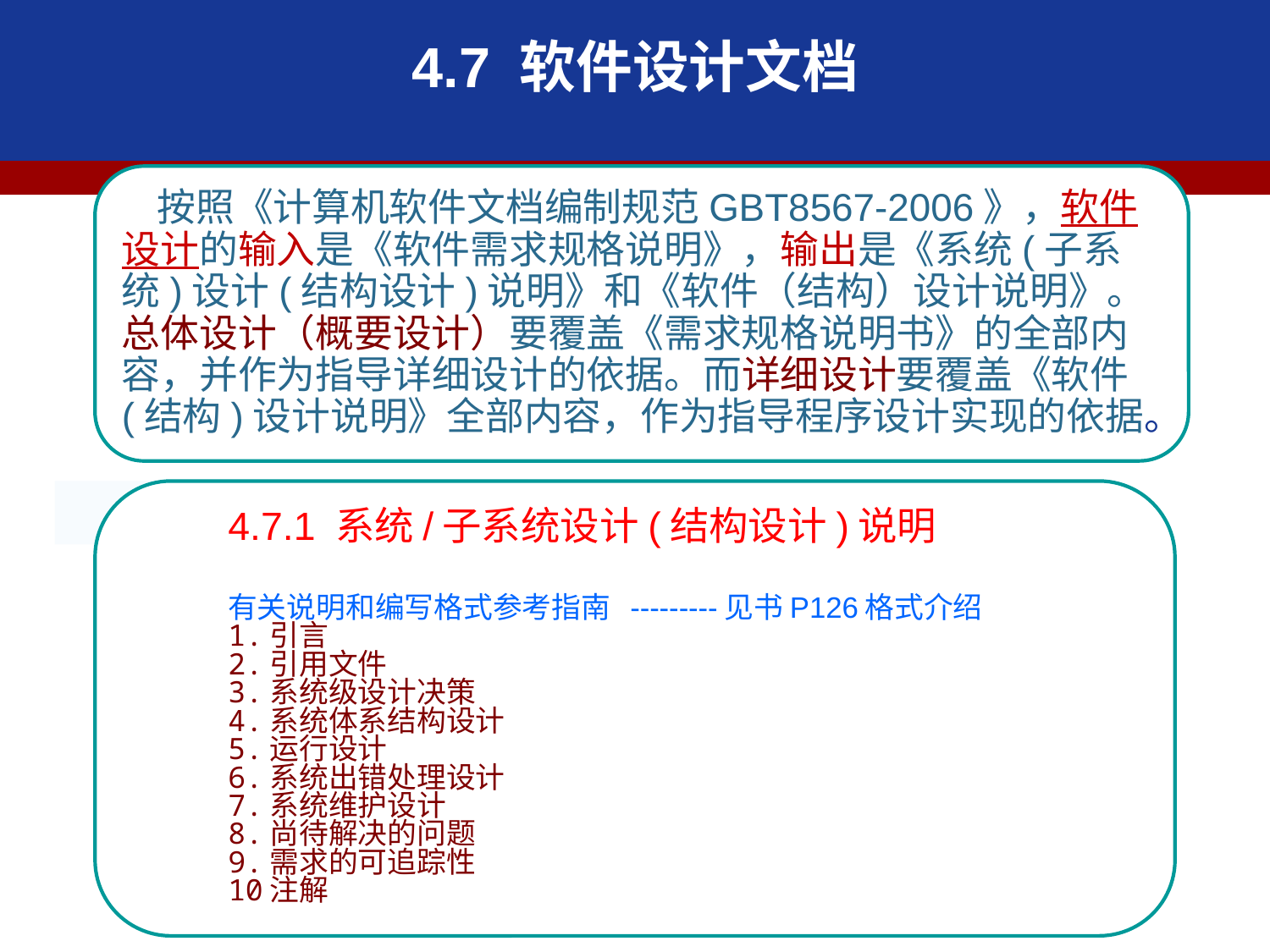

4.7 软件设计文档

   按照《计算机软件文档编制规范GBT8567-2006》，软件设计的输入是《软件需求规格说明》，输出是《系统(子系统)设计(结构设计)说明》和《软件（结构）设计说明》。总体设计（概要设计）要覆盖《需求规格说明书》的全部内容，并作为指导详细设计的依据。而详细设计要覆盖《软件(结构)设计说明》全部内容，作为指导程序设计实现的依据。

4.7.1 系统/子系统设计(结构设计)说明

有关说明和编写格式参考指南  ---------见书P126格式介绍
1.引言
2.引用文件
3.系统级设计决策
4.系统体系结构设计
5.运行设计
6.系统出错处理设计
7.系统维护设计
8.尚待解决的问题
9.需求的可追踪性
10注解